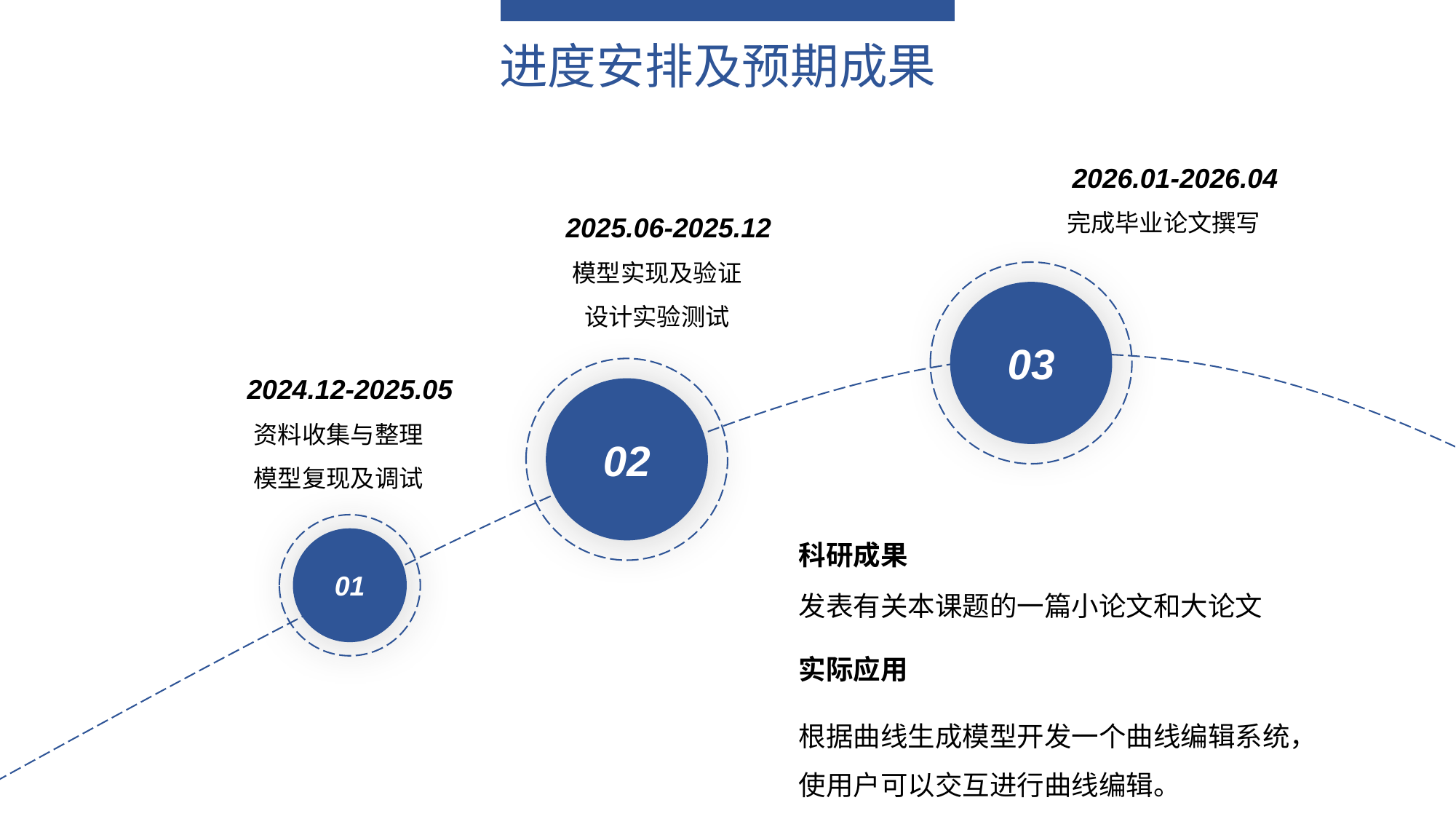

进度安排及预期成果
2026.01-2026.04
完成毕业论文撰写
2025.06-2025.12
模型实现及验证
设计实验测试

03
2024.12-2025.05
资料收集与整理
模型复现及调试

02

01
科研成果
发表有关本课题的一篇小论文和大论文
实际应用

根据曲线生成模型开发一个曲线编辑系统，使用户可以交互进行曲线编辑。